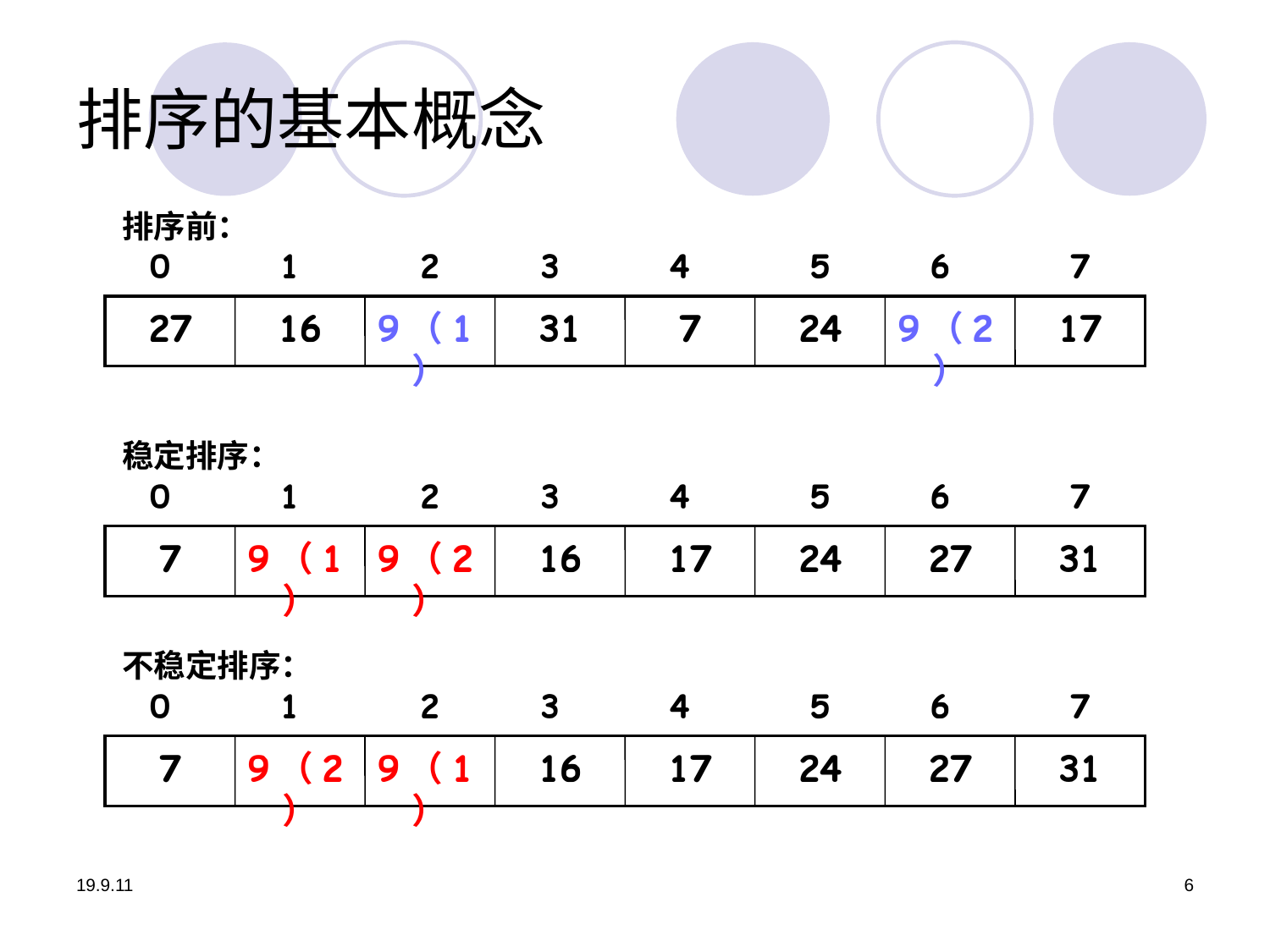

# 排序的基本概念
 排序前：
0
1
2
3
4
5
6
7

27
16
9（1）
31
7
24
9（2）
17
 稳定排序：
0
1
2
3
4
5
6
7

7
9（1）
9（2）
16
17
24
27
31
 不稳定排序：
0
1
2
3
4
5
6
7

7
9（2）
9（1）
16
17
24
27
31
19.9.11
6